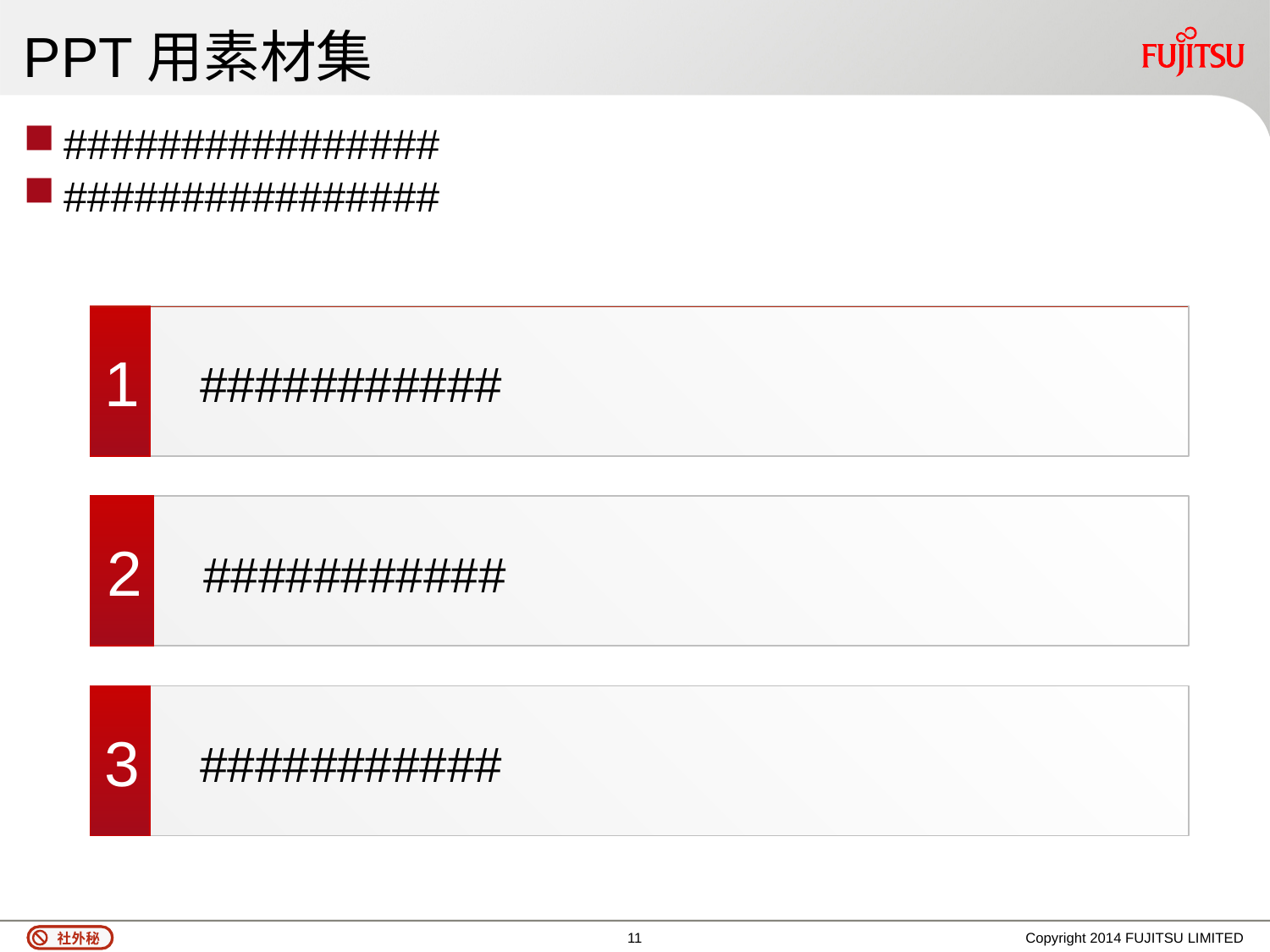

# PPT用素材集
################
################
###########
1
###########
2
###########
3
11
Copyright 2014 FUJITSU LIMITED